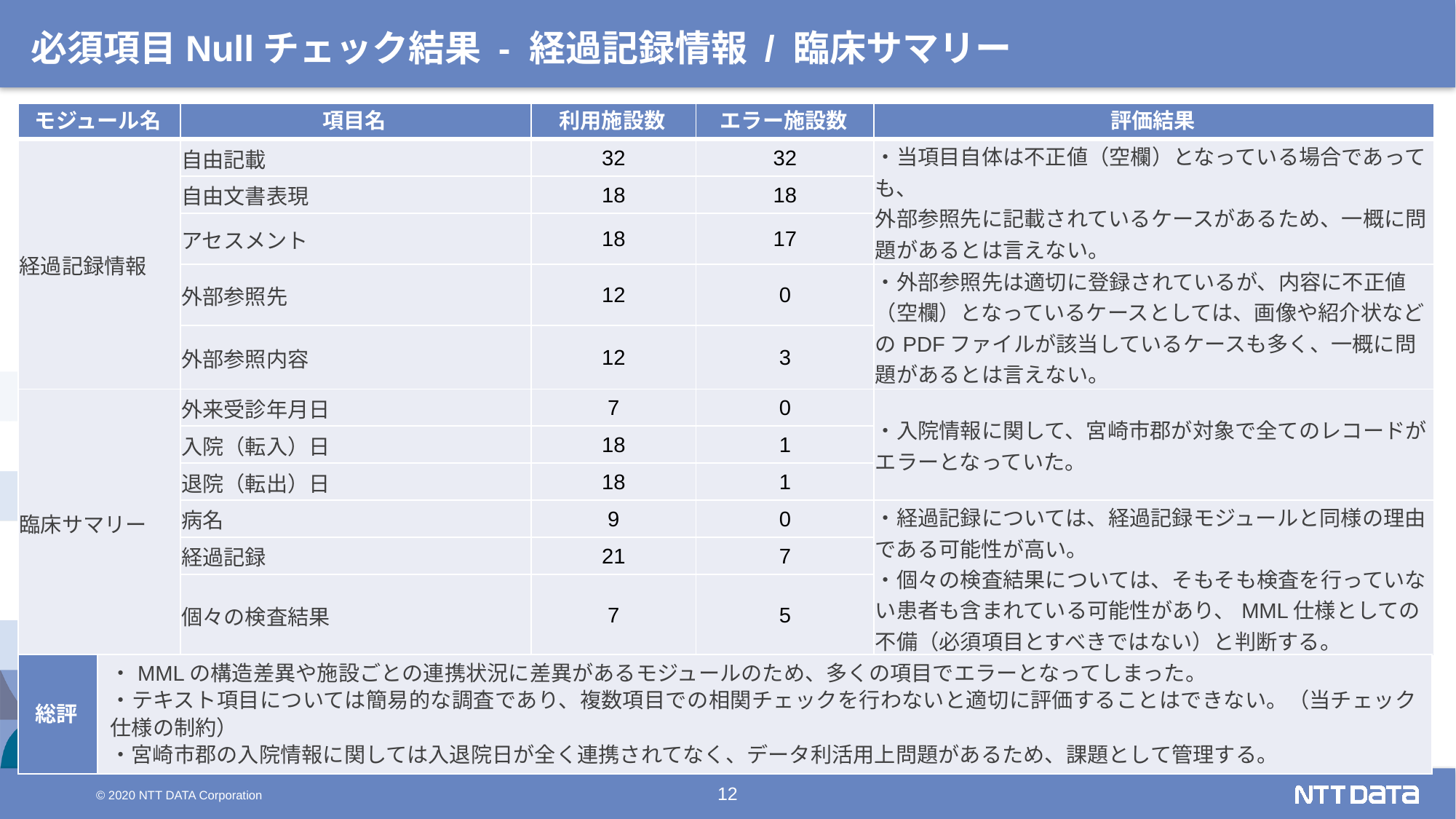

# 必須項目Nullチェック結果 - 経過記録情報 / 臨床サマリー
| モジュール名 | 項目名 | 利用施設数 | エラー施設数 | 評価結果 |
| --- | --- | --- | --- | --- |
| 経過記録情報 | 自由記載 | 32 | 32 | ・当項目自体は不正値（空欄）となっている場合であっても、 外部参照先に記載されているケースがあるため、一概に問題があるとは言えない。 |
|  | 自由文書表現 | 18 | 18 |  |
|  | アセスメント | 18 | 17 |  |
|  | 外部参照先 | 12 | 0 | ・外部参照先は適切に登録されているが、内容に不正値（空欄）となっているケースとしては、画像や紹介状などのPDFファイルが該当しているケースも多く、一概に問題があるとは言えない。 |
|  | 外部参照内容 | 12 | 3 |  |
| 臨床サマリー | 外来受診年月日 | 7 | 0 | ・入院情報に関して、宮崎市郡が対象で全てのレコードがエラーとなっていた。 |
|  | 入院（転入）日 | 18 | 1 |  |
|  | 退院（転出）日 | 18 | 1 |  |
|  | 病名 | 9 | 0 | ・経過記録については、経過記録モジュールと同様の理由である可能性が高い。 ・個々の検査結果については、そもそも検査を行っていない患者も含まれている可能性があり、MML仕様としての不備（必須項目とすべきではない）と判断する。 |
|  | 経過記録 | 21 | 7 |  |
|  | 個々の検査結果 | 7 | 5 |  |
| 総評 | ・MMLの構造差異や施設ごとの連携状況に差異があるモジュールのため、多くの項目でエラーとなってしまった。 ・テキスト項目については簡易的な調査であり、複数項目での相関チェックを行わないと適切に評価することはできない。（当チェック仕様の制約） ・宮崎市郡の入院情報に関しては入退院日が全く連携されてなく、データ利活用上問題があるため、課題として管理する。 |
| --- | --- |